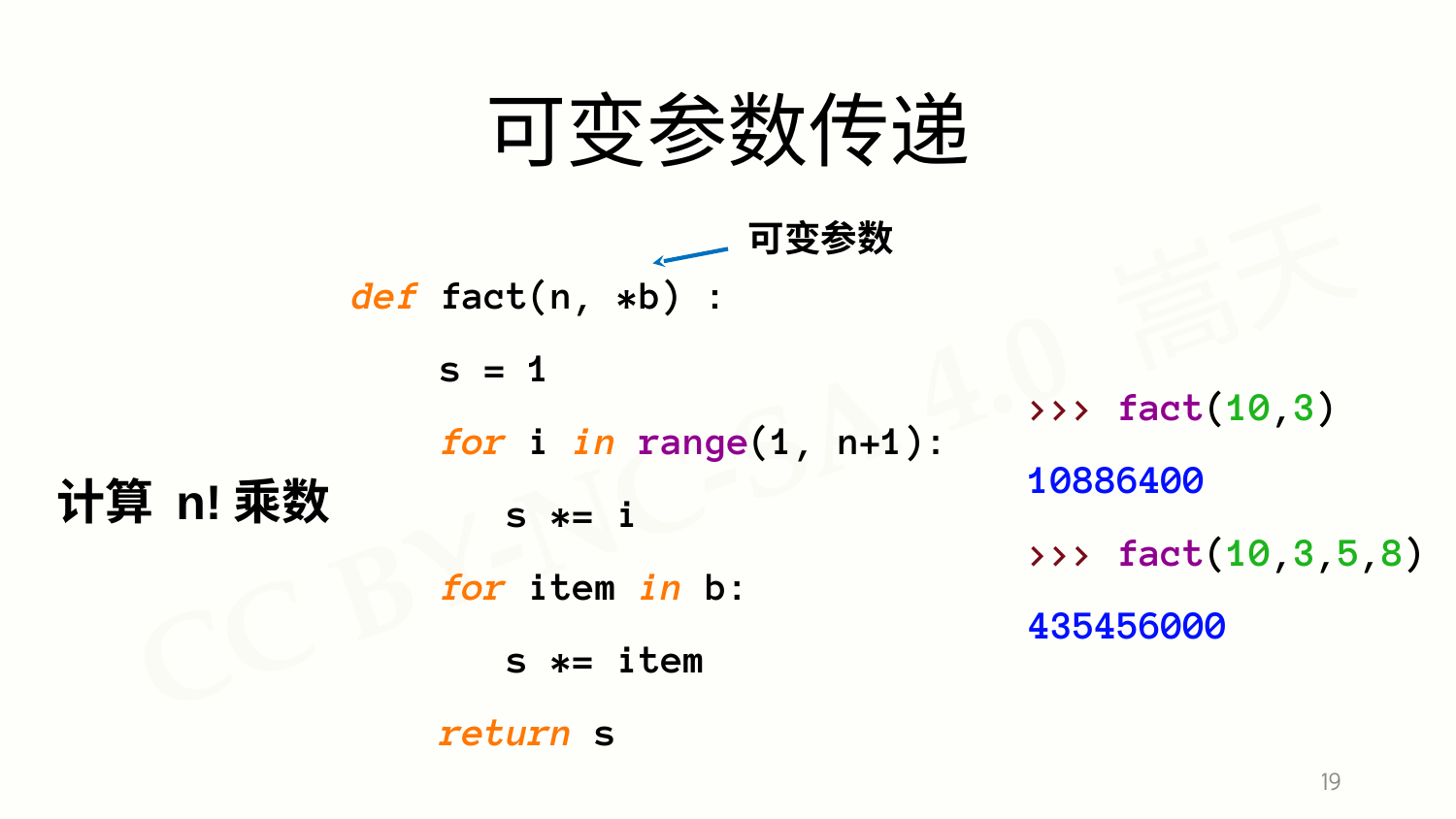

可变参数传递
可变参数
def fact(n, *b) :
    s = 1
    for i in range(1, n+1):
       s *= i
    for item in b:
       s *= item
    return s
>>> fact(10,3)
10886400
>>> fact(10,3,5,8)
435456000
计算 n!乘数
19